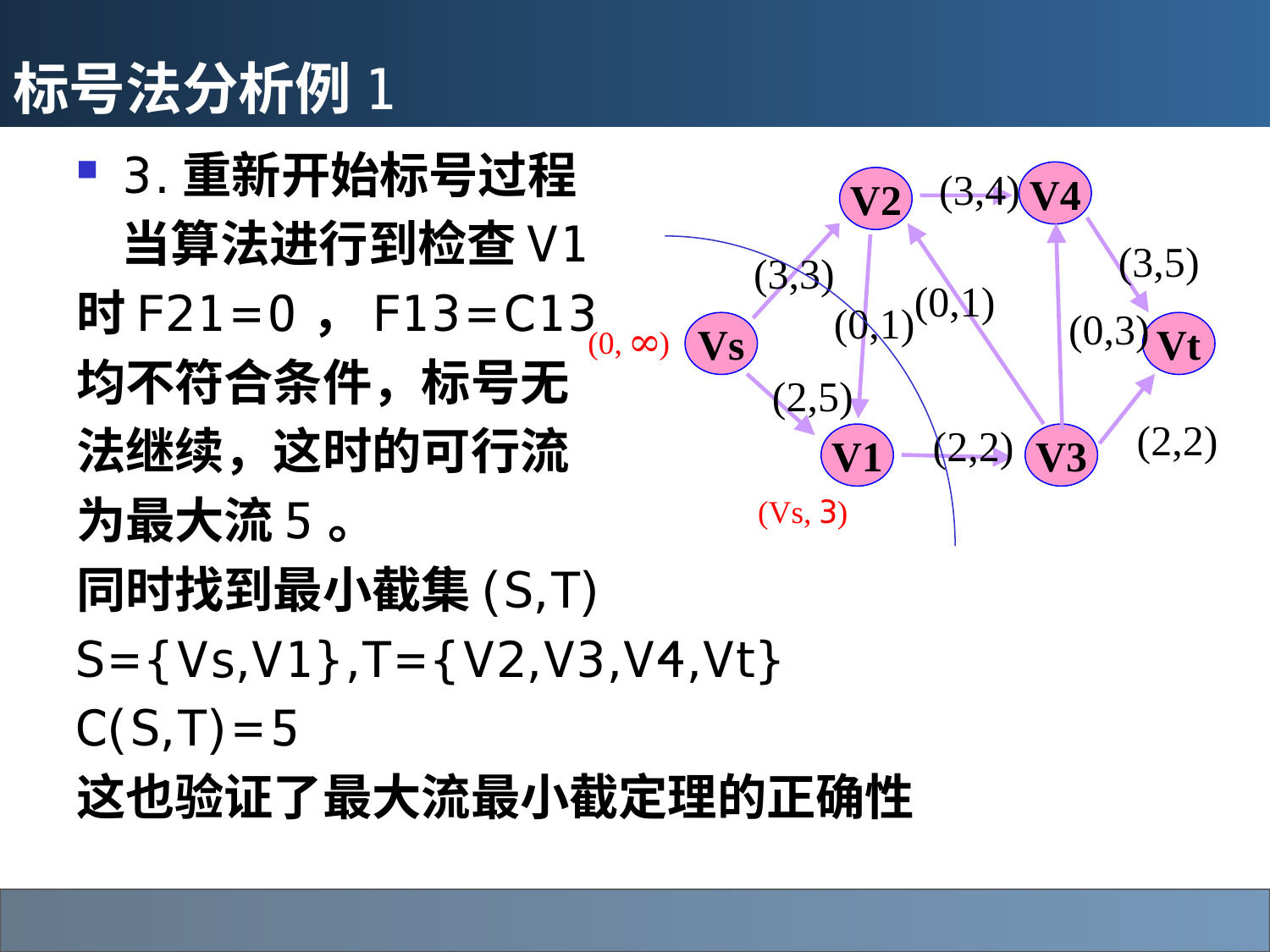

# 标号法分析例1
3.重新开始标号过程
   当算法进行到检查V1
时F21=0，F13=C13
均不符合条件，标号无
法继续，这时的可行流
为最大流5。
同时找到最小截集(S,T)
S={Vs,V1},T={V2,V3,V4,Vt}
C(S,T)=5
这也验证了最大流最小截定理的正确性
(3,4)
V4
V2

(3,5)

(3,3)
(0,1)
(0,1)
(0,3)
Vs
Vt
(2,5)

(2,2)
(2,2)
V1
V3

(0, ∞)
(Vs, 3)